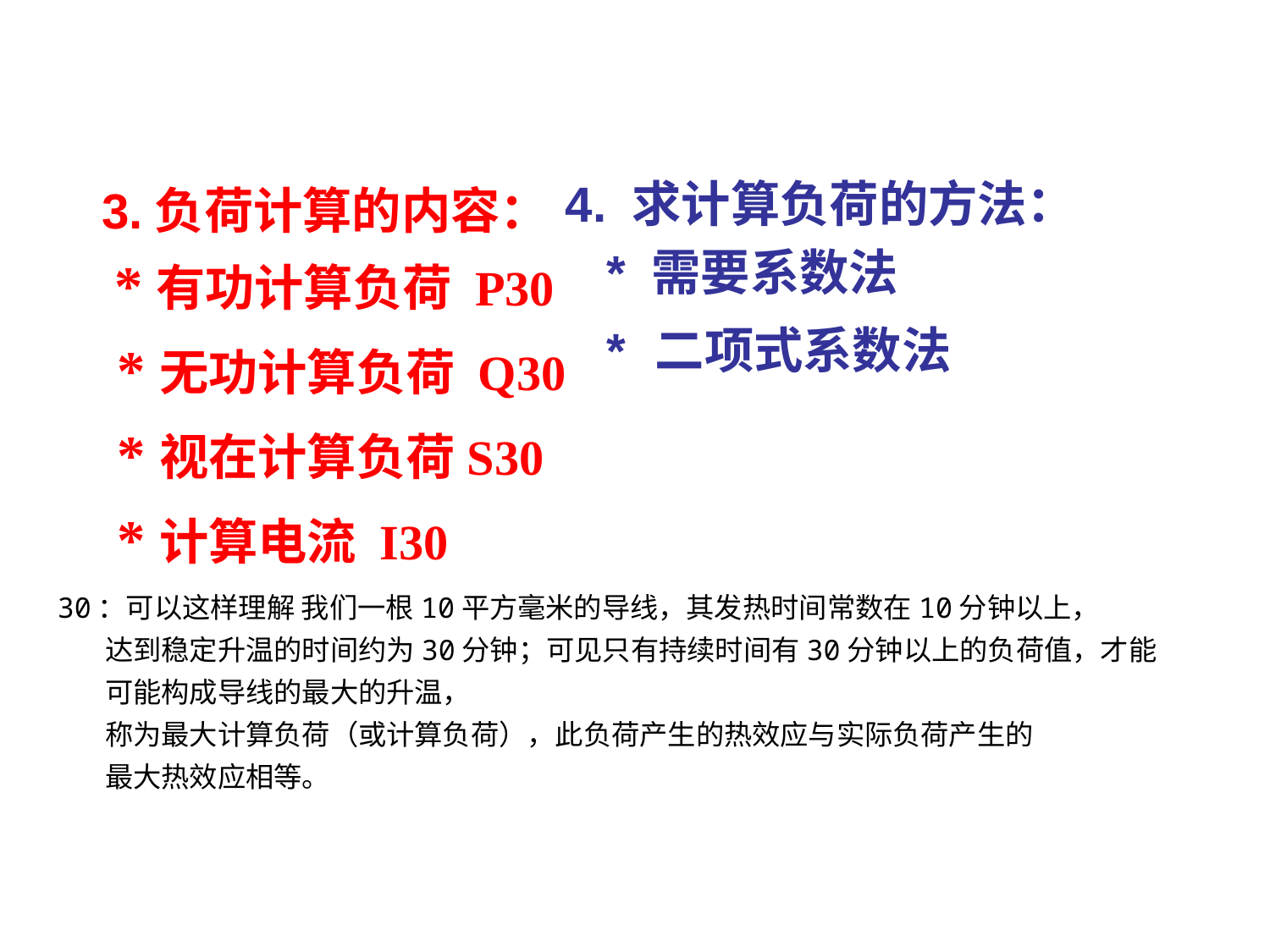

3.负荷计算的内容：
4. 求计算负荷的方法：
   * 需要系数法
   * 二项式系数法

    *有功计算负荷 P30
 *无功计算负荷 Q30
 *视在计算负荷S30
 *计算电流 I30
30：可以这样理解 我们一根10平方毫米的导线，其发热时间常数在10分钟以上，
达到稳定升温的时间约为30分钟；可见只有持续时间有30分钟以上的负荷值，才能可能构成导线的最大的升温，
称为最大计算负荷（或计算负荷），此负荷产生的热效应与实际负荷产生的
最大热效应相等。